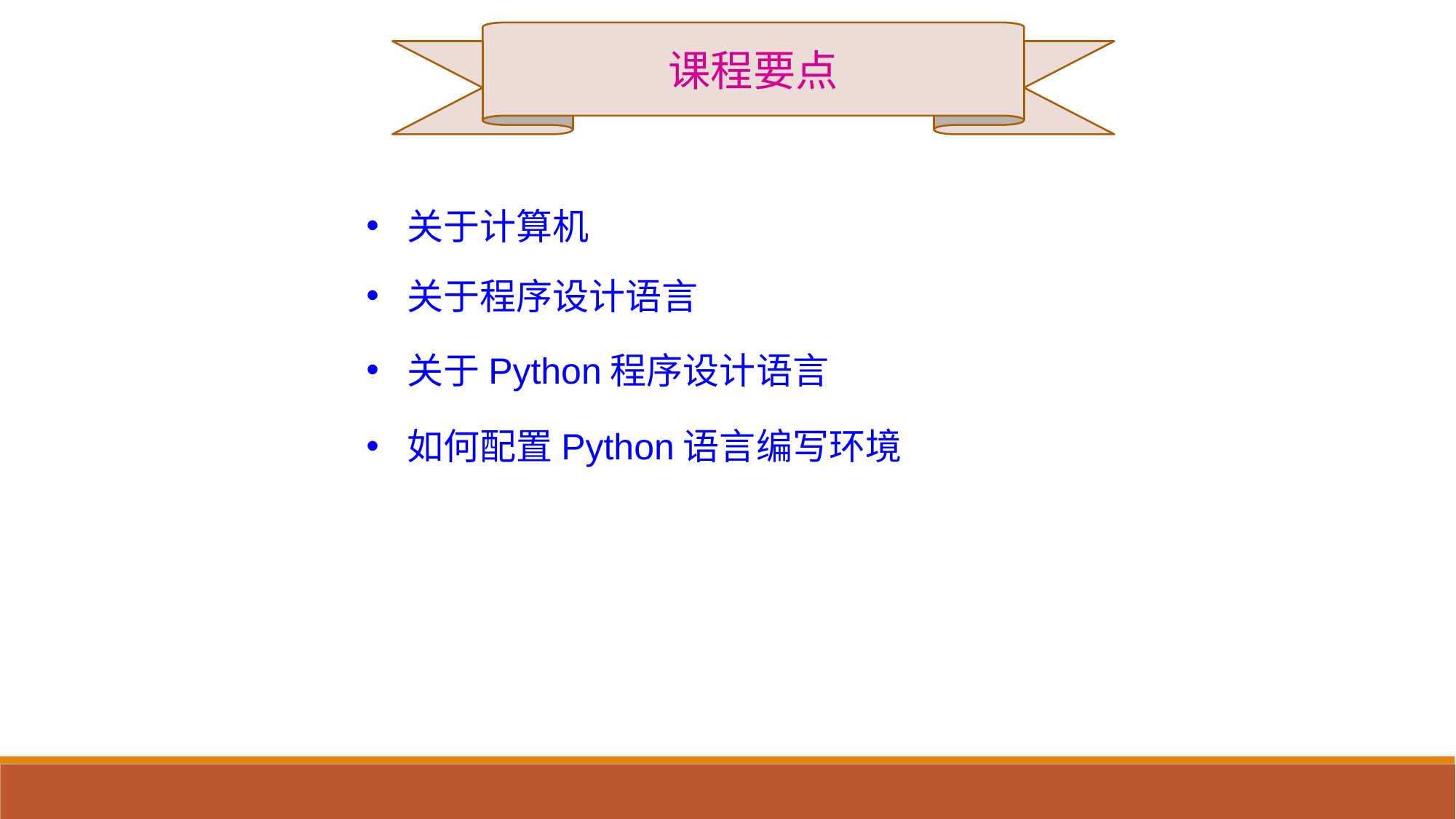

课程要点
关于计算机
关于程序设计语言
关于Python程序设计语言
如何配置Python语言编写环境